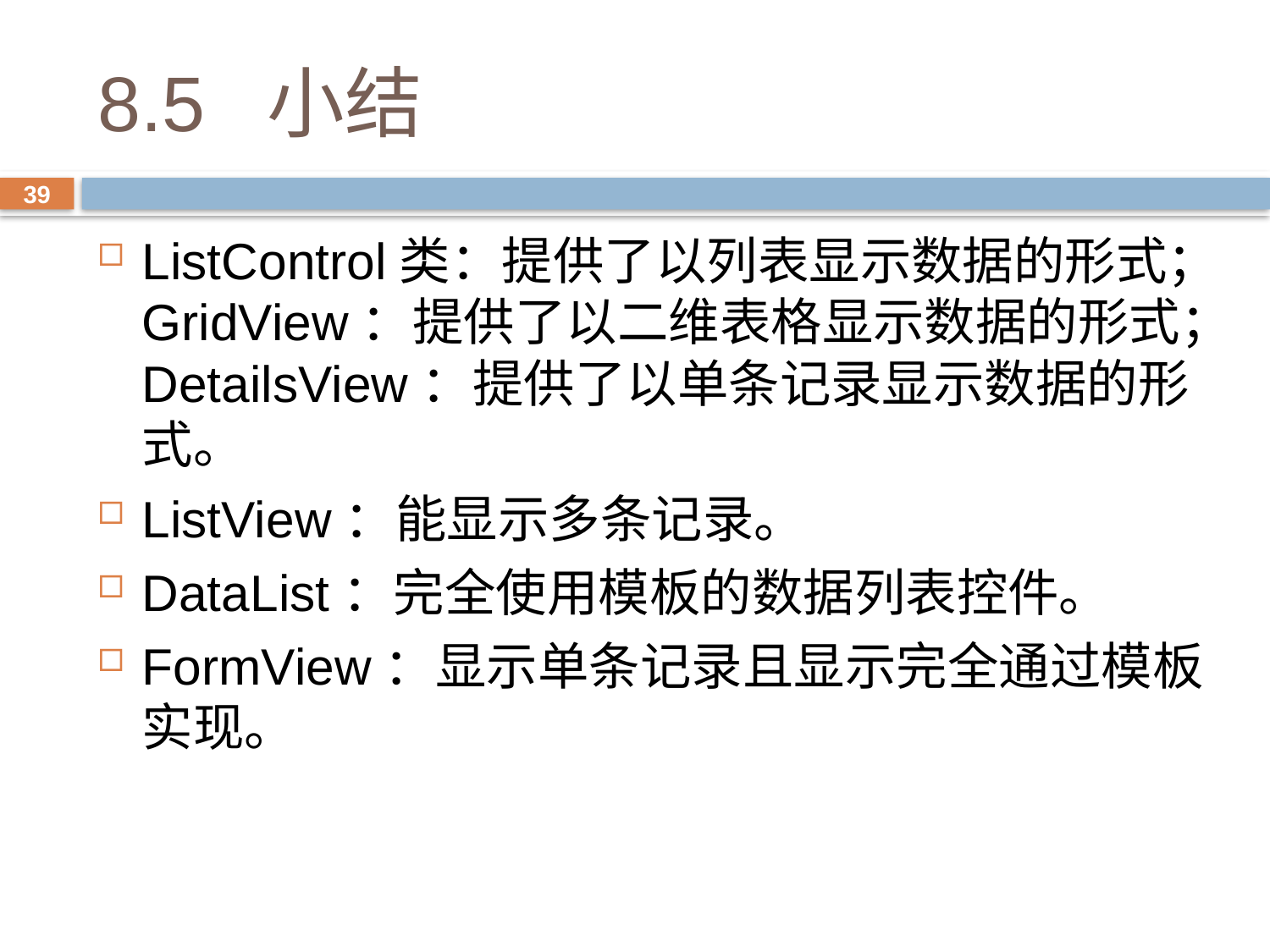

# 8.5  小结
39
ListControl类：提供了以列表显示数据的形式；GridView：提供了以二维表格显示数据的形式；DetailsView：提供了以单条记录显示数据的形式。
ListView：能显示多条记录。
DataList：完全使用模板的数据列表控件。
FormView：显示单条记录且显示完全通过模板实现。